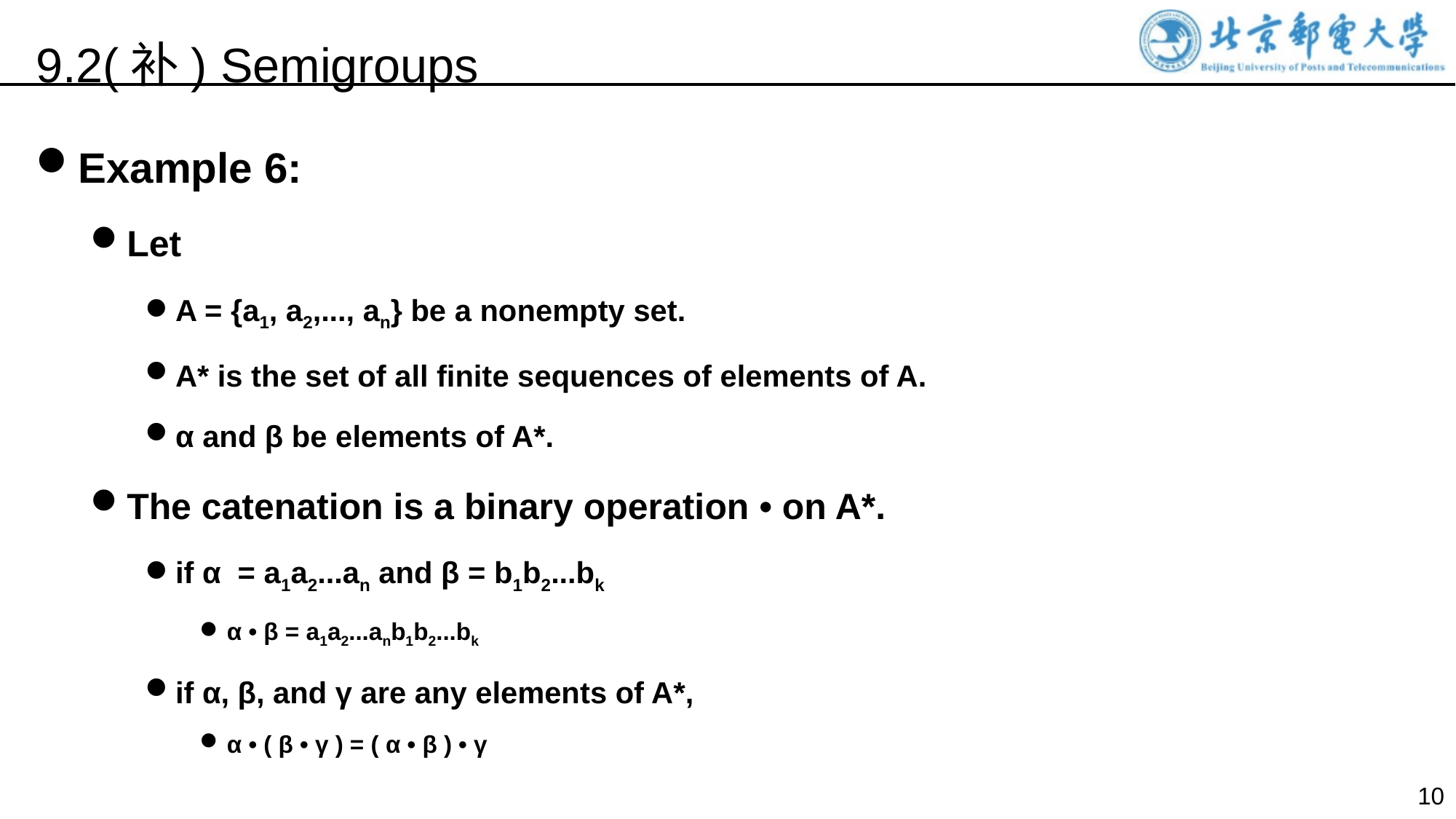

9.2(补) Semigroups
Example 6:
Let
A = {a1, a2,..., an} be a nonempty set.
A* is the set of all finite sequences of elements of A.
α and β be elements of A*.
The catenation is a binary operation • on A*.
if α  = a1a2...an and β = b1b2...bk
α • β = a1a2...anb1b2...bk
if α, β, and γ are any elements of A*,
α • ( β • γ ) = ( α • β ) • γ